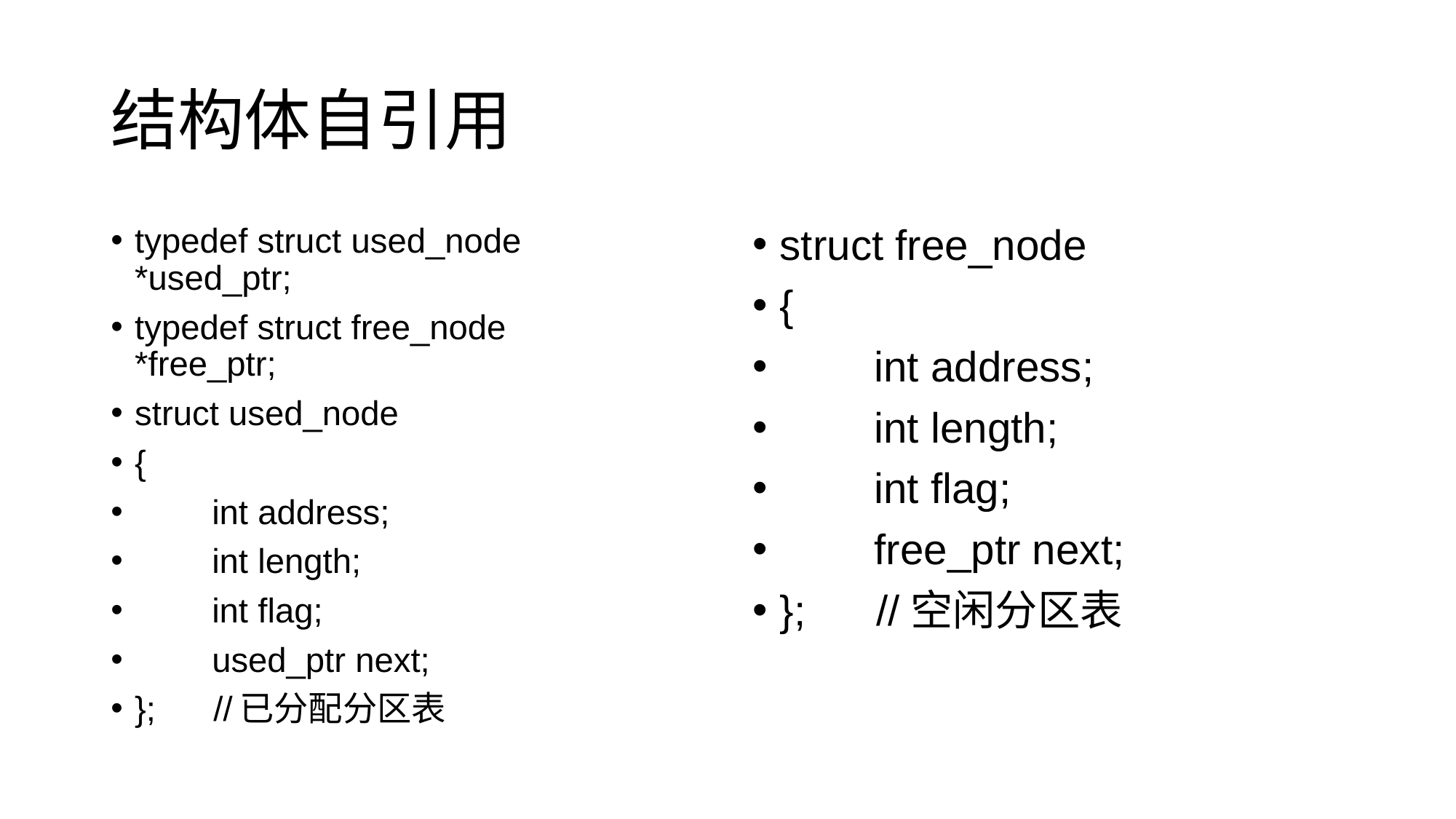

# 结构体自引用
typedef struct used_node *used_ptr;
typedef struct free_node *free_ptr;
struct used_node
{
        int address;
        int length;
        int flag;
        used_ptr next;
};      //已分配分区表

struct free_node
{
        int address;
        int length;
        int flag;
        free_ptr next;
};      //空闲分区表